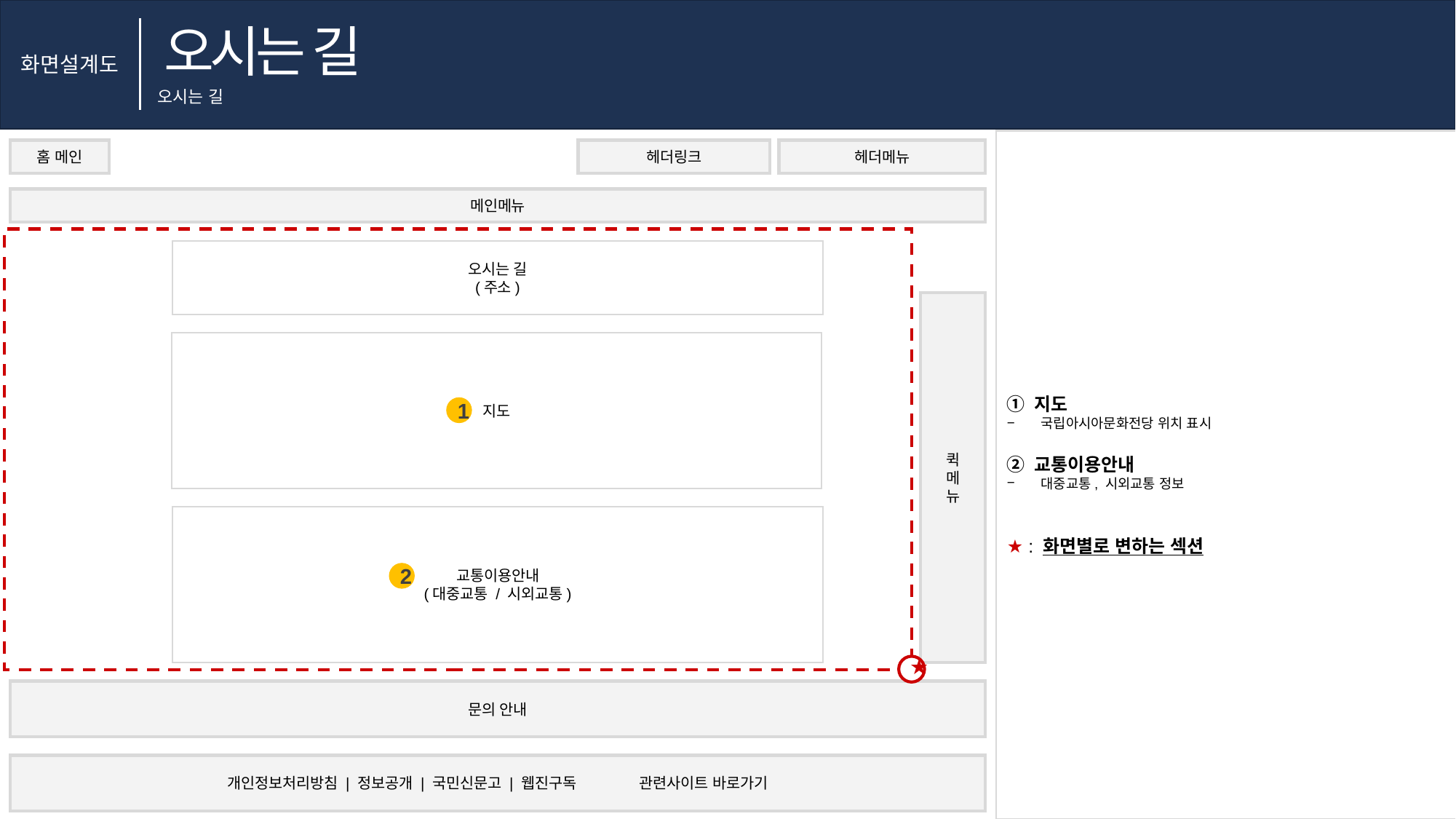

오시는 길
화면설계도
오시는 길
① 지도
국립아시아문화전당 위치 표시

② 교통이용안내
대중교통, 시외교통 정보

★ : 화면별로 변하는 섹션
헤더링크
홈 메인
헤더메뉴
메인메뉴
오시는 길
(주소)
퀵
메
뉴
지도
교통이용안내
(대중교통 / 시외교통)
문의 안내
개인정보처리방침 | 정보공개 | 국민신문고 | 웹진구독               관련사이트 바로가기

1
2
★